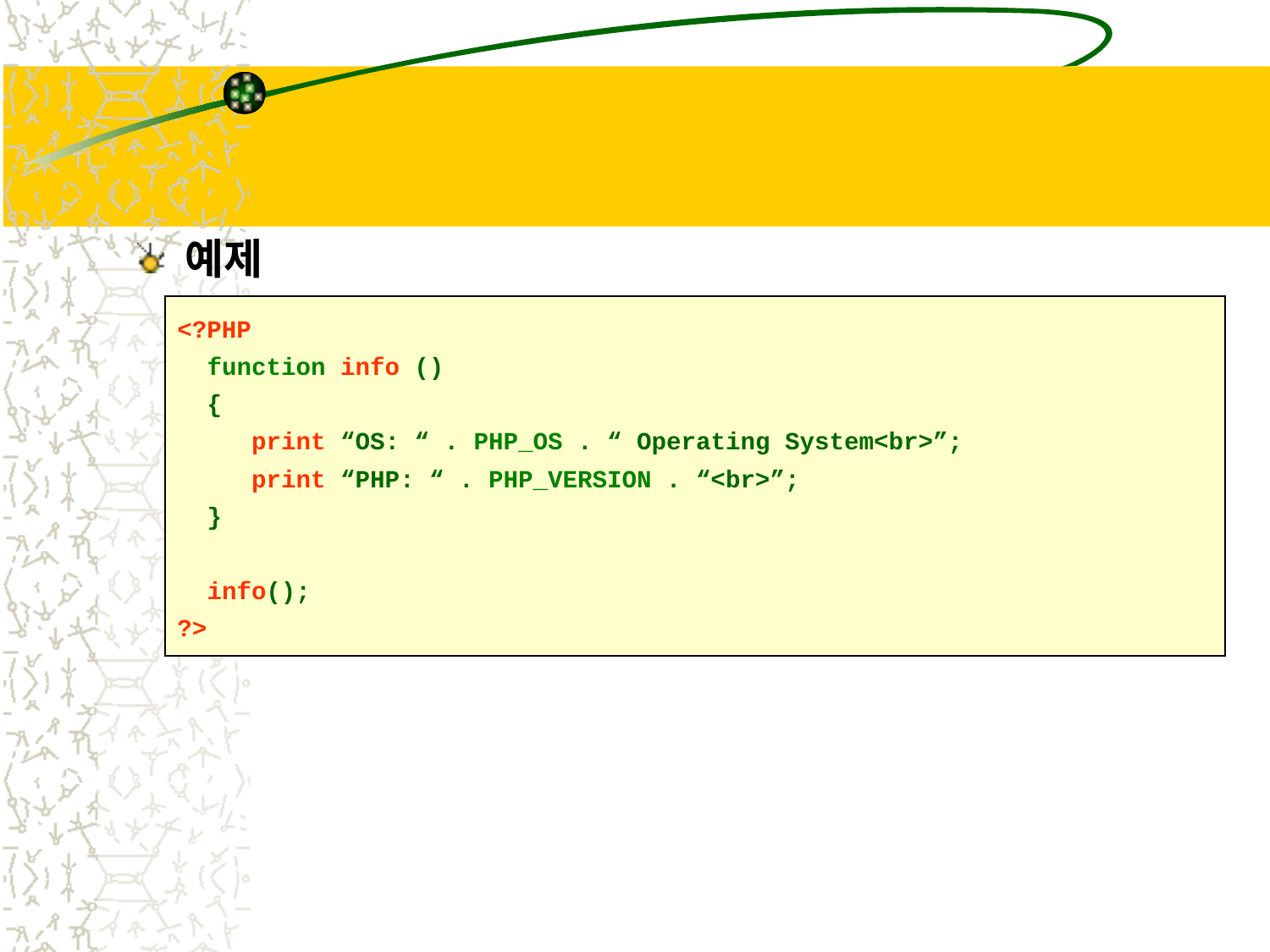

#
예제
<?PHP
  function info ()
  {
     print “OS: “ . PHP_OS . “ Operating System<br>”;
     print “PHP: “ . PHP_VERSION . “<br>”;
  }

  info();
?>